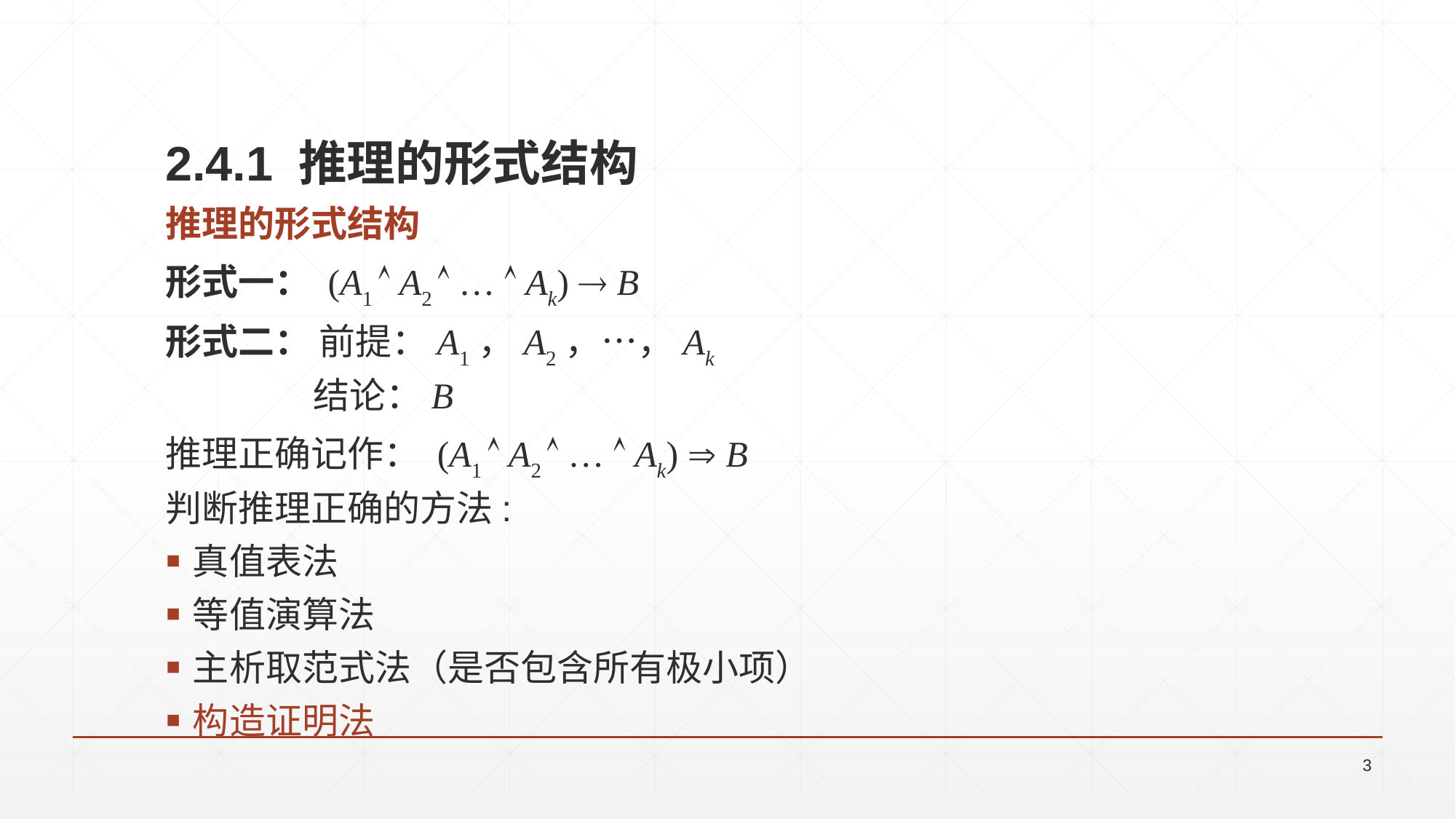

2.4.1 推理的形式结构
推理的形式结构
形式一： (A1 ∧ A2 ∧ … ∧ Ak) → B
形式二： 前提：A1，A2，…，Ak
                 结论：B
推理正确记作： (A1 ∧ A2 ∧ … ∧ Ak) ⇒ B
判断推理正确的方法:
真值表法
等值演算法
主析取范式法（是否包含所有极小项）
构造证明法
3